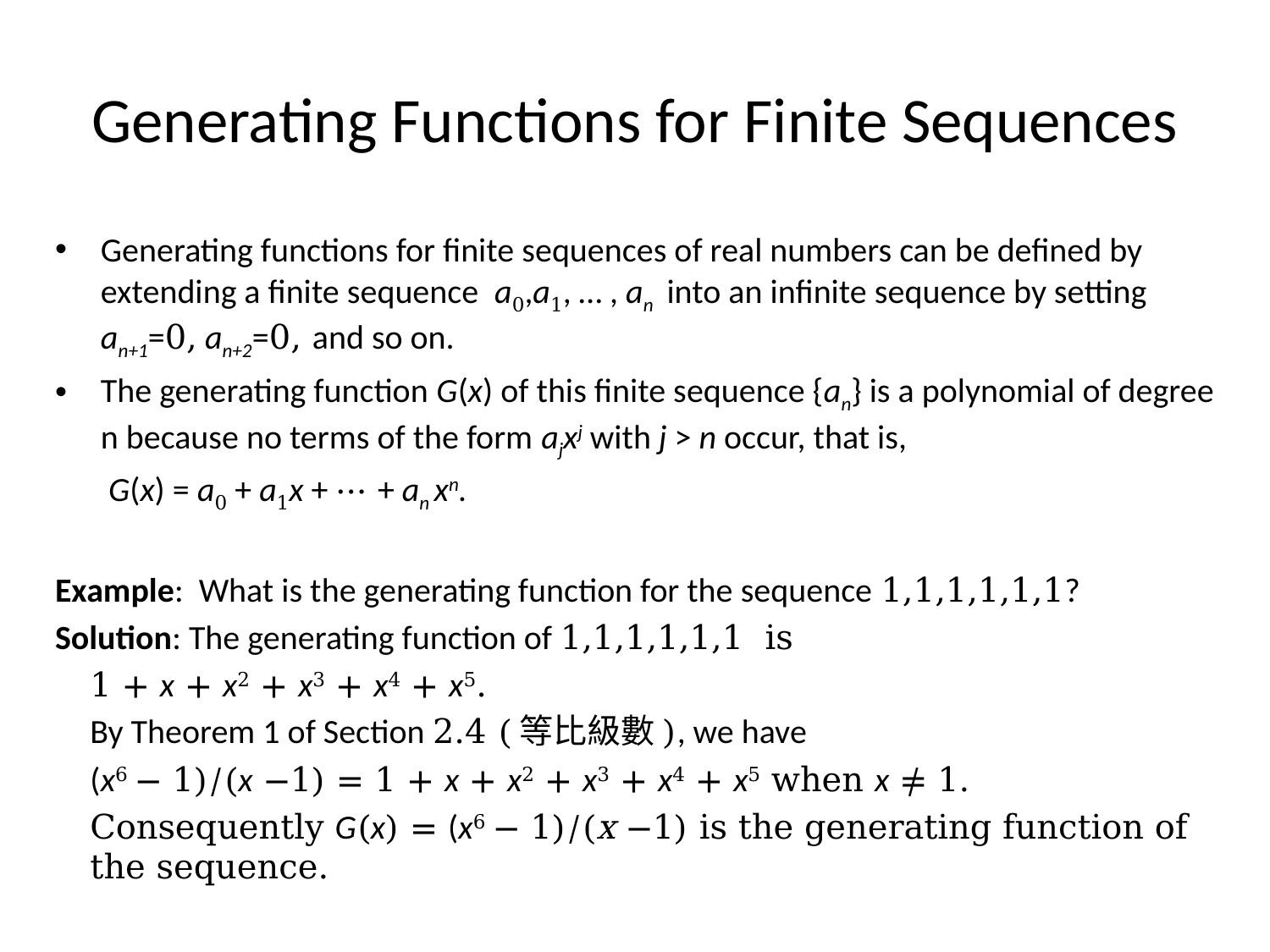

# Generating Functions for Finite Sequences
Generating functions for finite sequences of real numbers can be defined by extending a finite sequence  a0,a1, … , an   into an infinite sequence by setting an+1=0, an+2=0, and so on.
The generating function G(x) of this finite sequence {an} is a polynomial of degree n because no terms of the form ajxj with j > n occur, that is,
       G(x) = a0 + a1x + ⋯ + an xn.

Example:  What is the generating function for the sequence 1,1,1,1,1,1?
Solution: The generating function of 1,1,1,1,1,1  is
	1 + x + x2 + x3 + x4 + x5.
	By Theorem 1 of Section 2.4 (等比級數), we have
	(x6 − 1)/(x −1) = 1 + x + x2 + x3 + x4 + x5 when x ≠ 1.
	Consequently G(x) = (x6 − 1)/(x −1) is the generating function of the sequence.